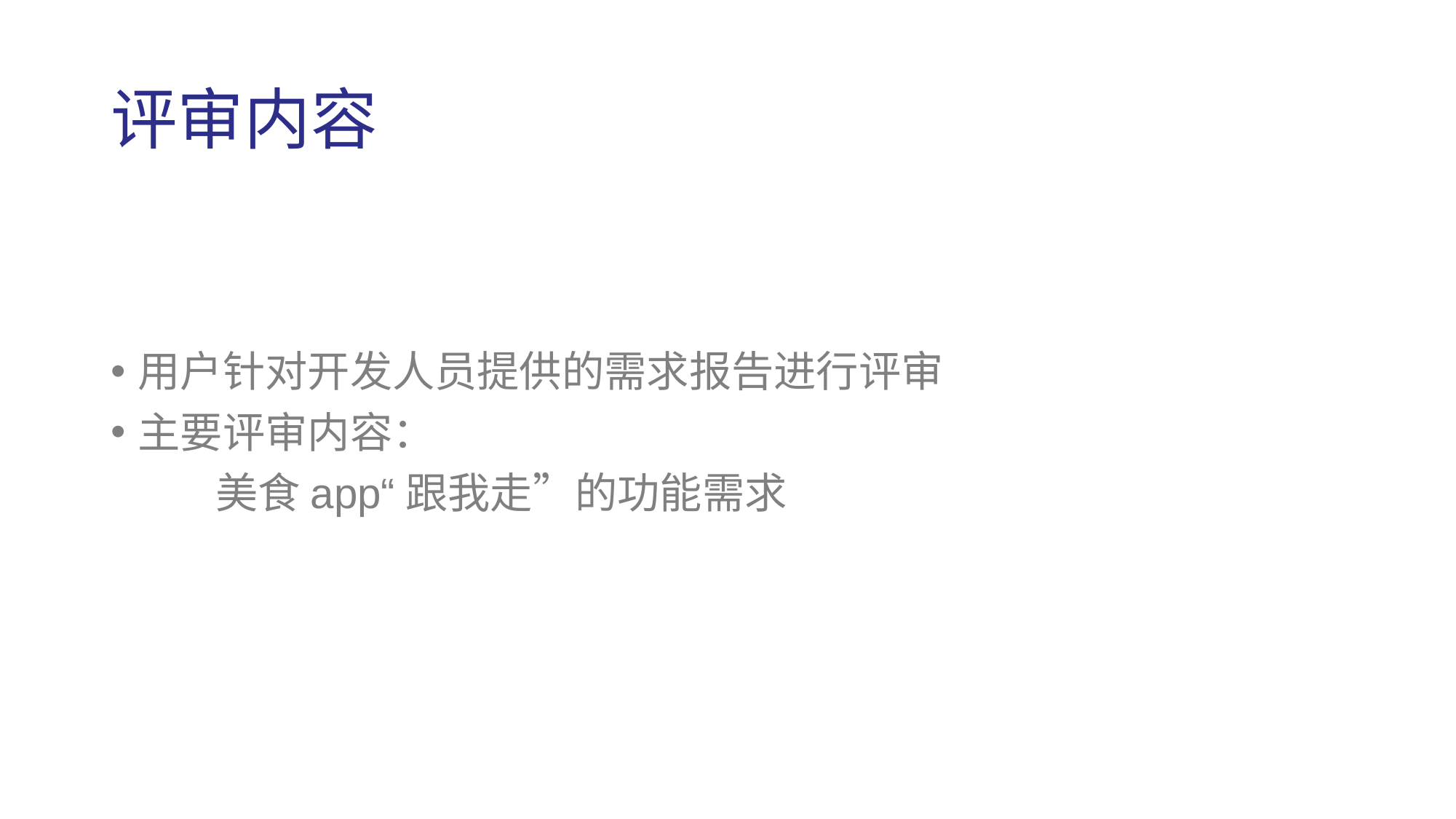

评审内容

用户针对开发人员提供的需求报告进行评审
主要评审内容：
          美食app“跟我走”的功能需求